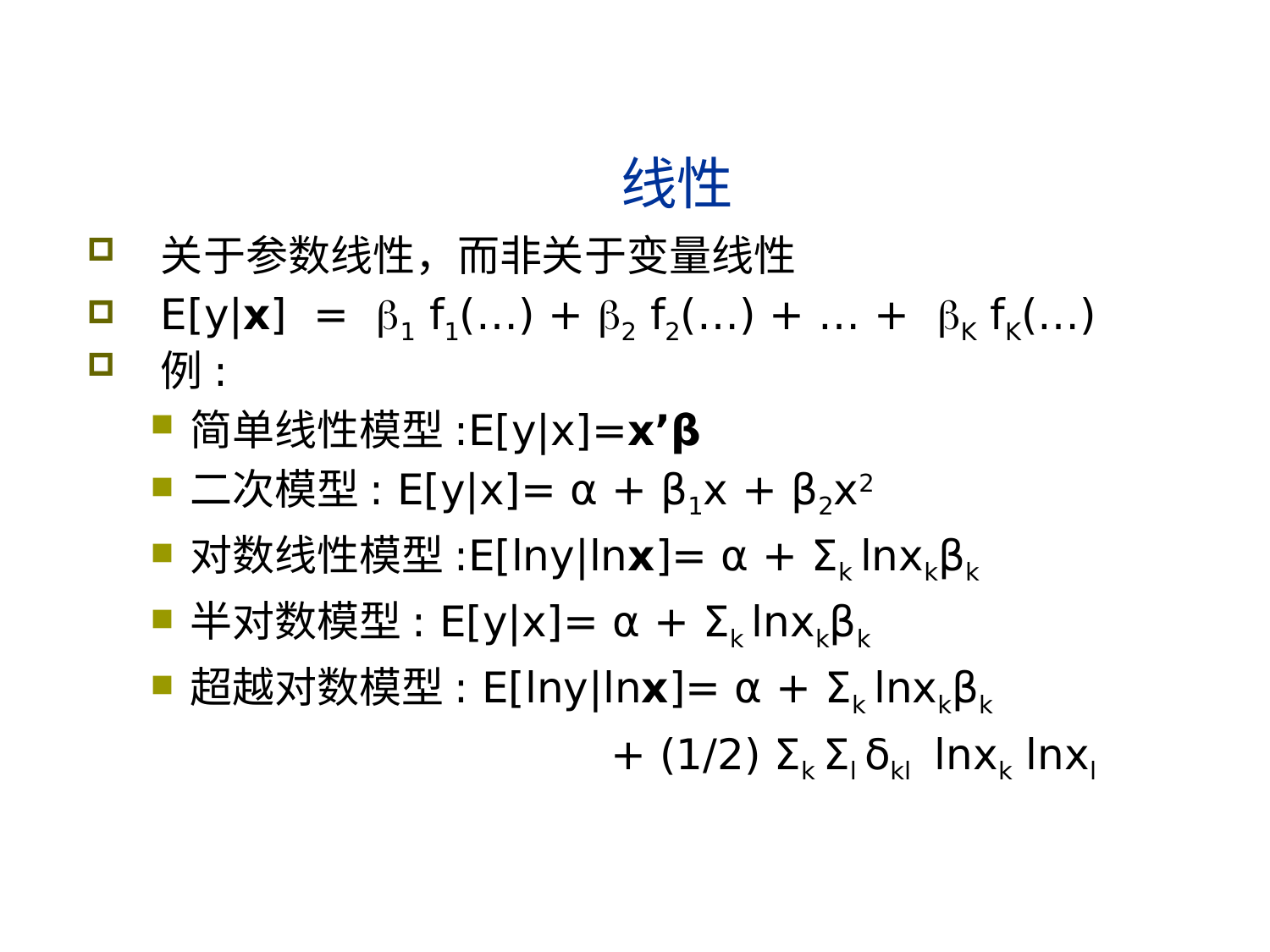

# 线性
关于参数线性，而非关于变量线性
E[y|x]  =  β1 f1(…) + β2 f2(…) + … +  βK fK(…)
例:
简单线性模型:E[y|x]=x’β
二次模型: E[y|x]= α + β1x + β2x2
对数线性模型:E[lny|lnx]= α + Σk lnxkβk
半对数模型: E[y|x]= α + Σk lnxkβk
超越对数模型: E[lny|lnx]= α + Σk lnxkβk
                                  + (1/2) Σk Σl δkl   lnxk lnxl